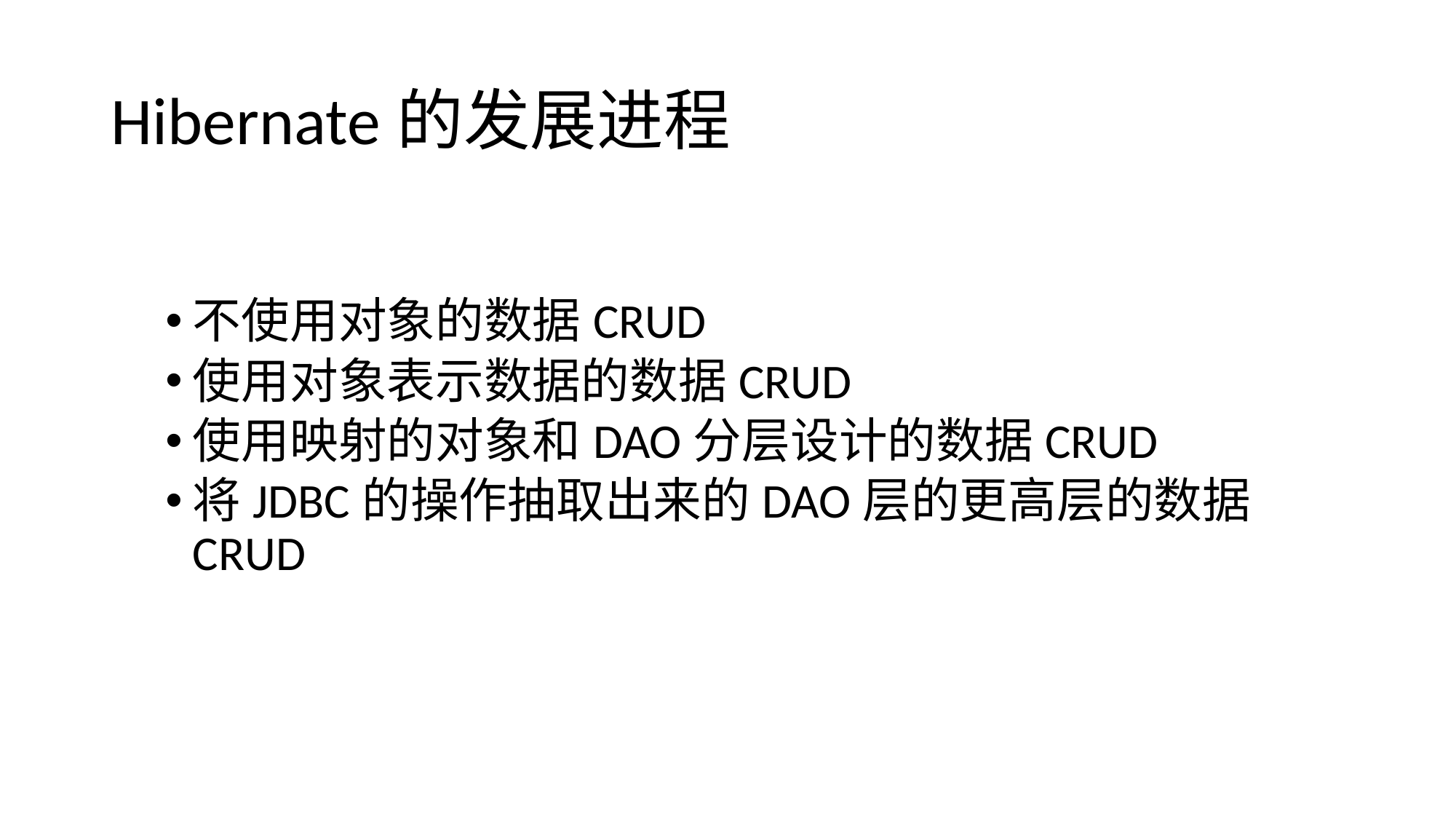

# Hibernate的发展进程

不使用对象的数据CRUD
使用对象表示数据的数据CRUD
使用映射的对象和DAO分层设计的数据CRUD
将JDBC的操作抽取出来的DAO层的更高层的数据CRUD